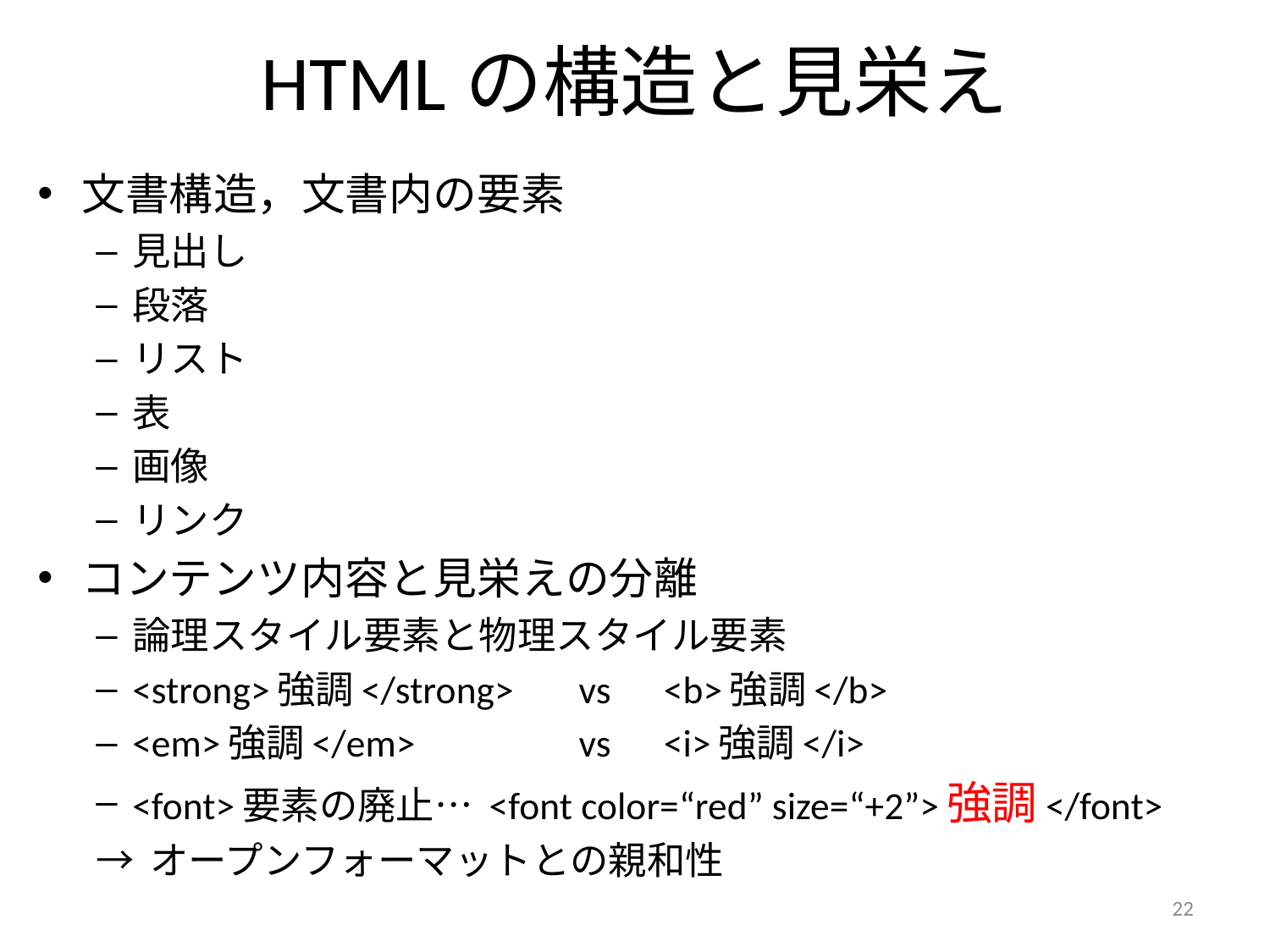

# HTMLの構造と見栄え
文書構造，文書内の要素
見出し
段落
リスト
表
画像
リンク
コンテンツ内容と見栄えの分離
論理スタイル要素と物理スタイル要素
<strong>強調</strong>	vs　<b>強調</b>
<em>強調</em>　           	vs　<i>強調</i>
<font>要素の廃止… <font color=“red” size=“+2”>強調</font>
→ オープンフォーマットとの親和性

22